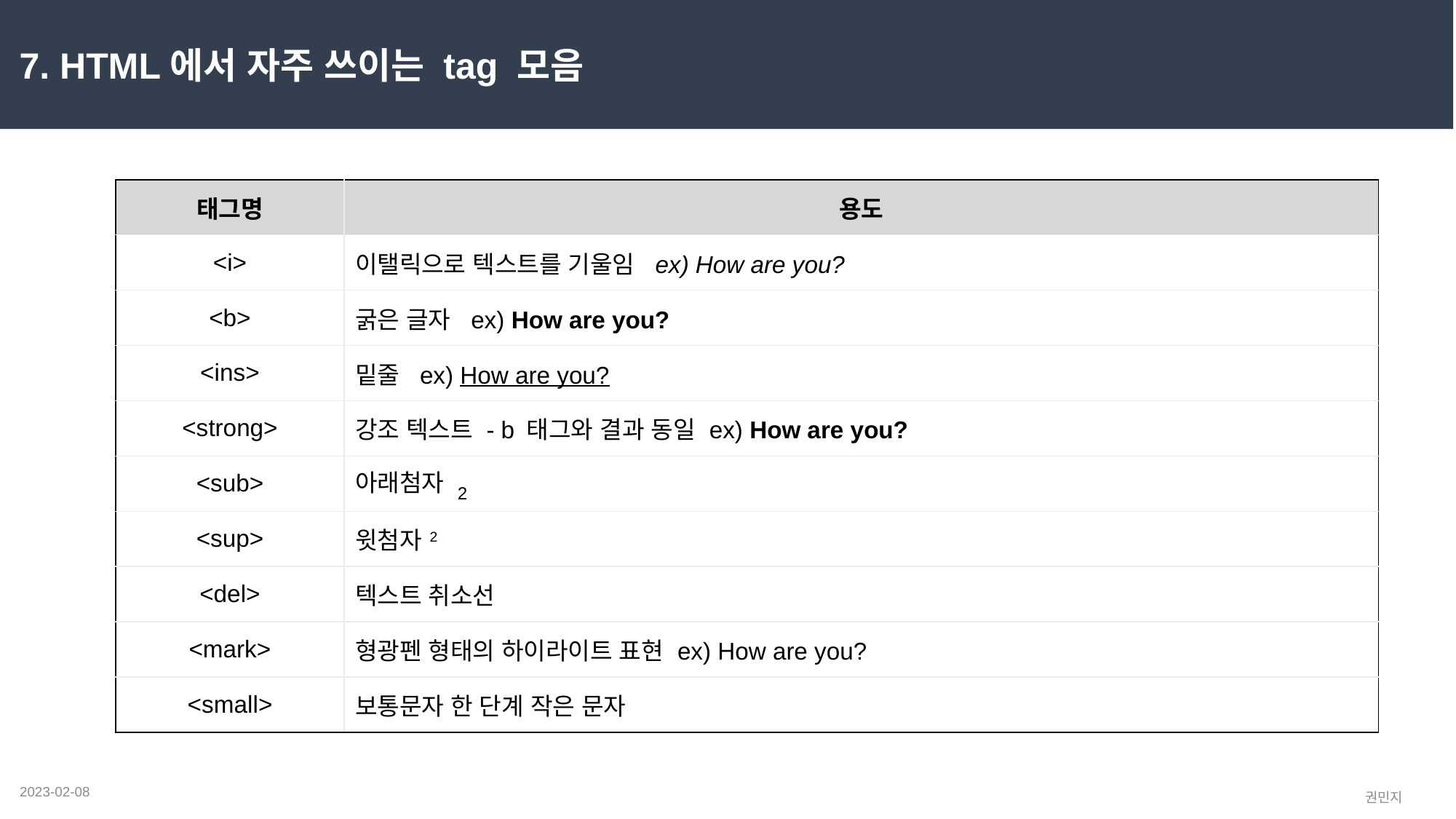

7. HTML에서 자주 쓰이는 tag 모음
| 태그명 | 용도 |
| --- | --- |
| <i> | 이탤릭으로 텍스트를 기울임 ex) How are you? |
| <b> | 굵은 글자 ex) How are you? |
| <ins> | 밑줄 ex) How are you? |
| <strong> | 강조 텍스트 - b 태그와 결과 동일 ex) How are you? |
| <sub> | 아래첨자 2 |
| <sup> | 윗첨자 2 |
| <del> | 텍스트 취소선 |
| <mark> | 형광펜 형태의 하이라이트 표현 ex) How are you? |
| <small> | 보통문자 한 단계 작은 문자 |

2023-02-08
권민지